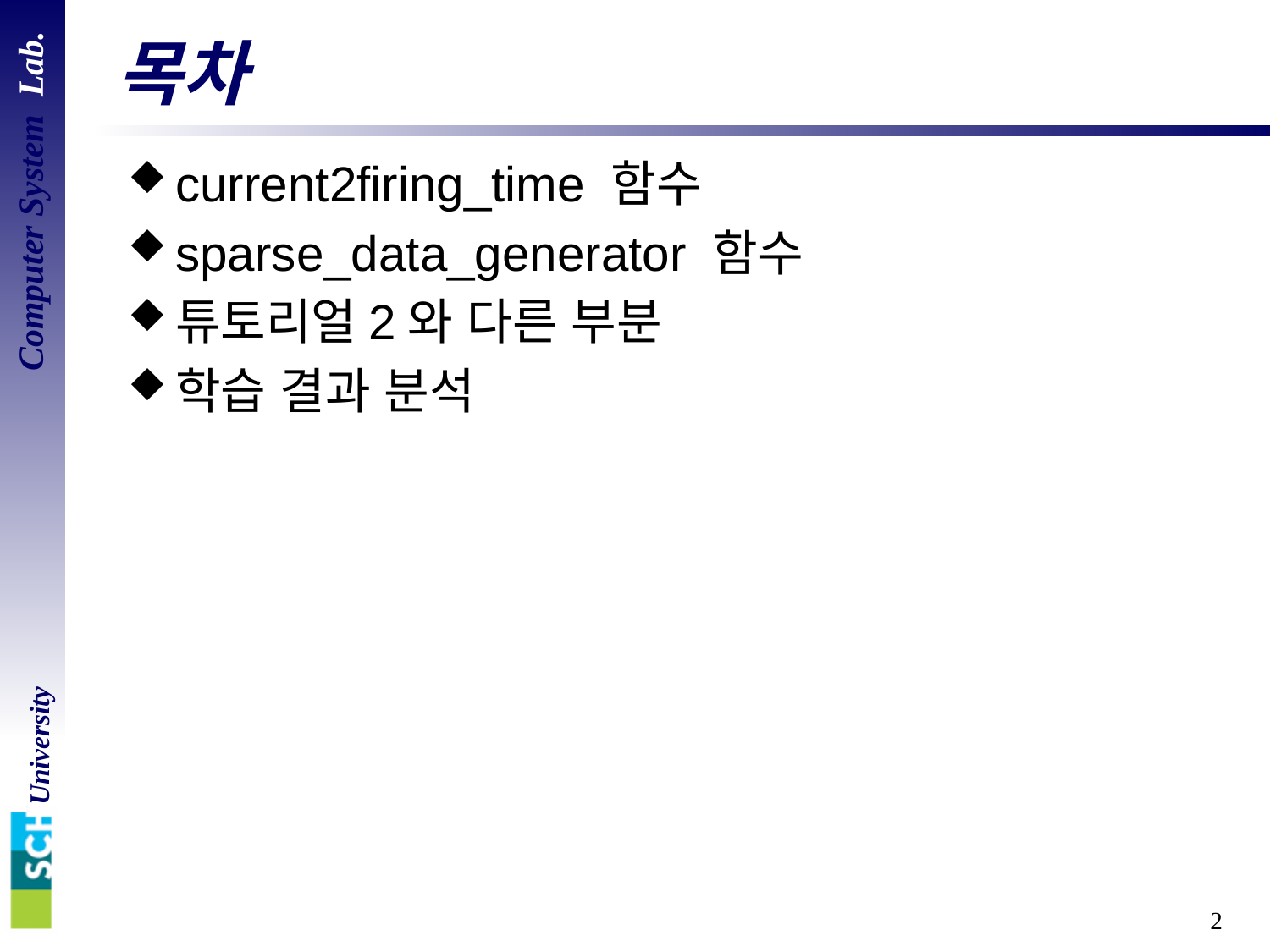

# 목차
current2firing_time 함수
sparse_data_generator 함수
튜토리얼2와 다른 부분
학습 결과 분석